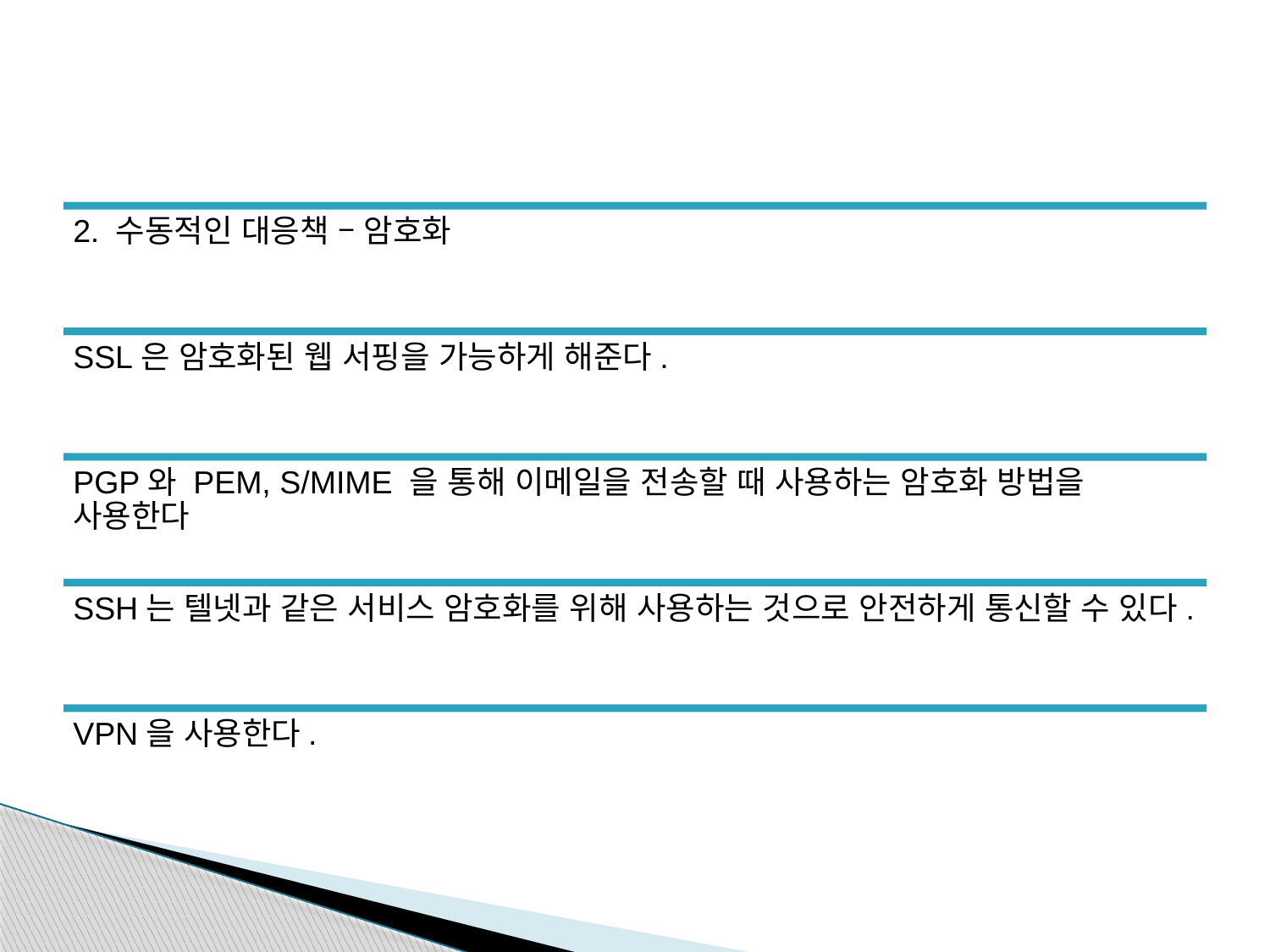

2. 수동적인 대응책 – 암호화
SSL은 암호화된 웹 서핑을 가능하게 해준다.
PGP와 PEM, S/MIME 을 통해 이메일을 전송할 때 사용하는 암호화 방법을 사용한다
SSH는 텔넷과 같은 서비스 암호화를 위해 사용하는 것으로 안전하게 통신할 수 있다.
VPN을 사용한다.